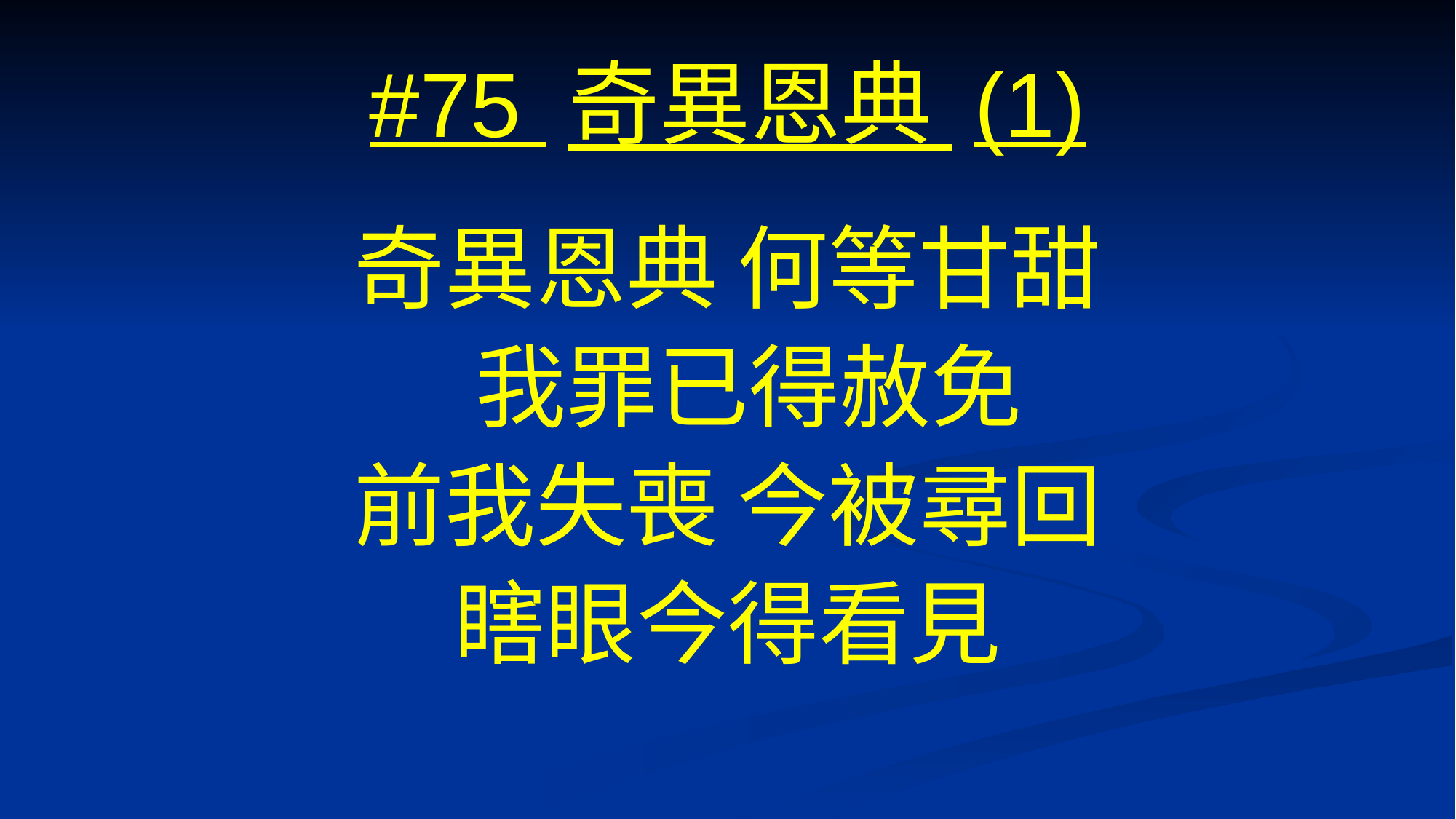

# #75 奇異恩典 (1)
奇異恩典 何等甘甜
 我罪已得赦免
前我失喪 今被尋回
瞎眼今得看見